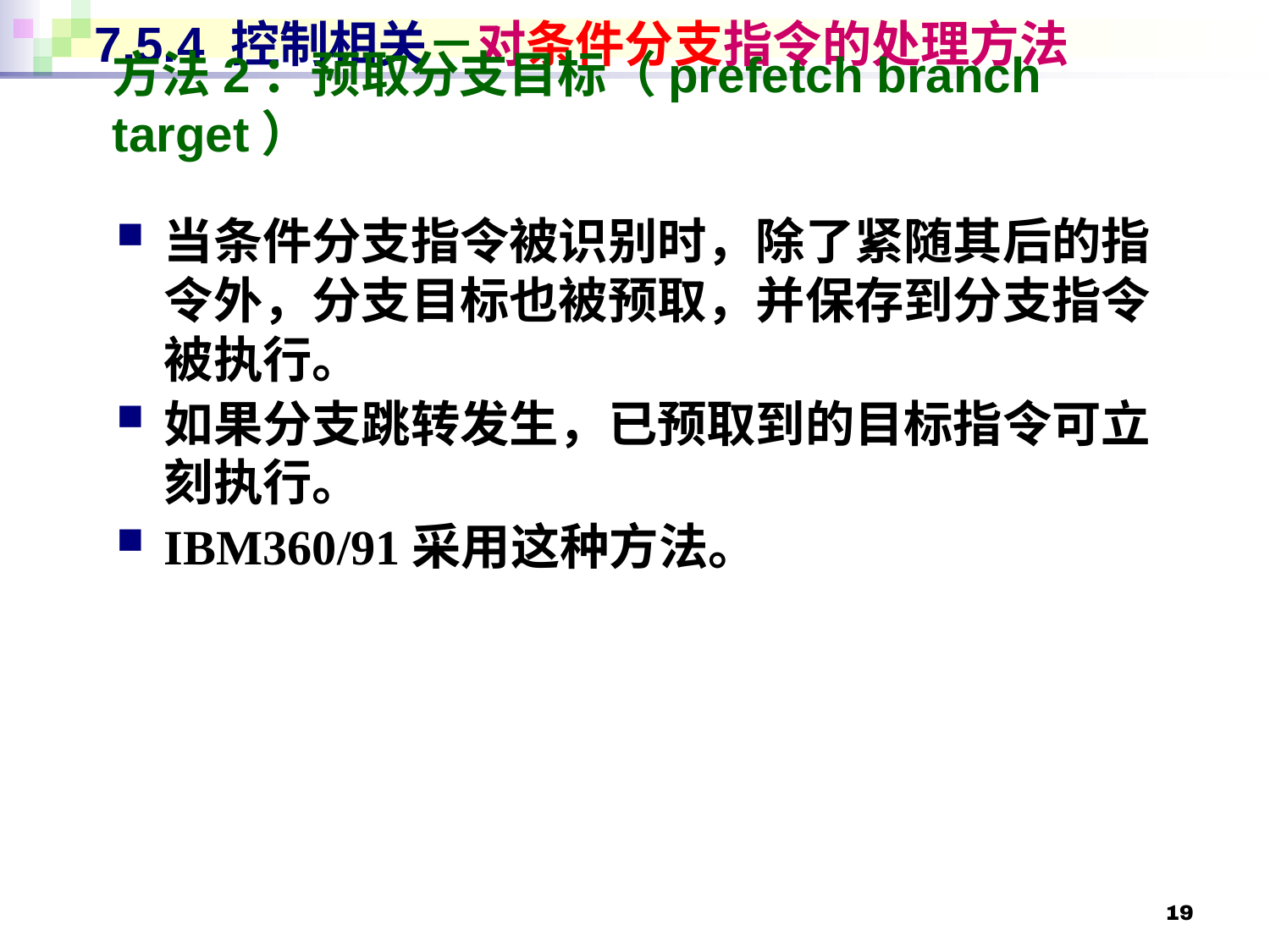

# 7.5.4 控制相关－对条件分支指令的处理方法
方法2：预取分支目标（prefetch branch target）
当条件分支指令被识别时，除了紧随其后的指令外，分支目标也被预取，并保存到分支指令被执行。
如果分支跳转发生，已预取到的目标指令可立刻执行。
IBM360/91采用这种方法。
19